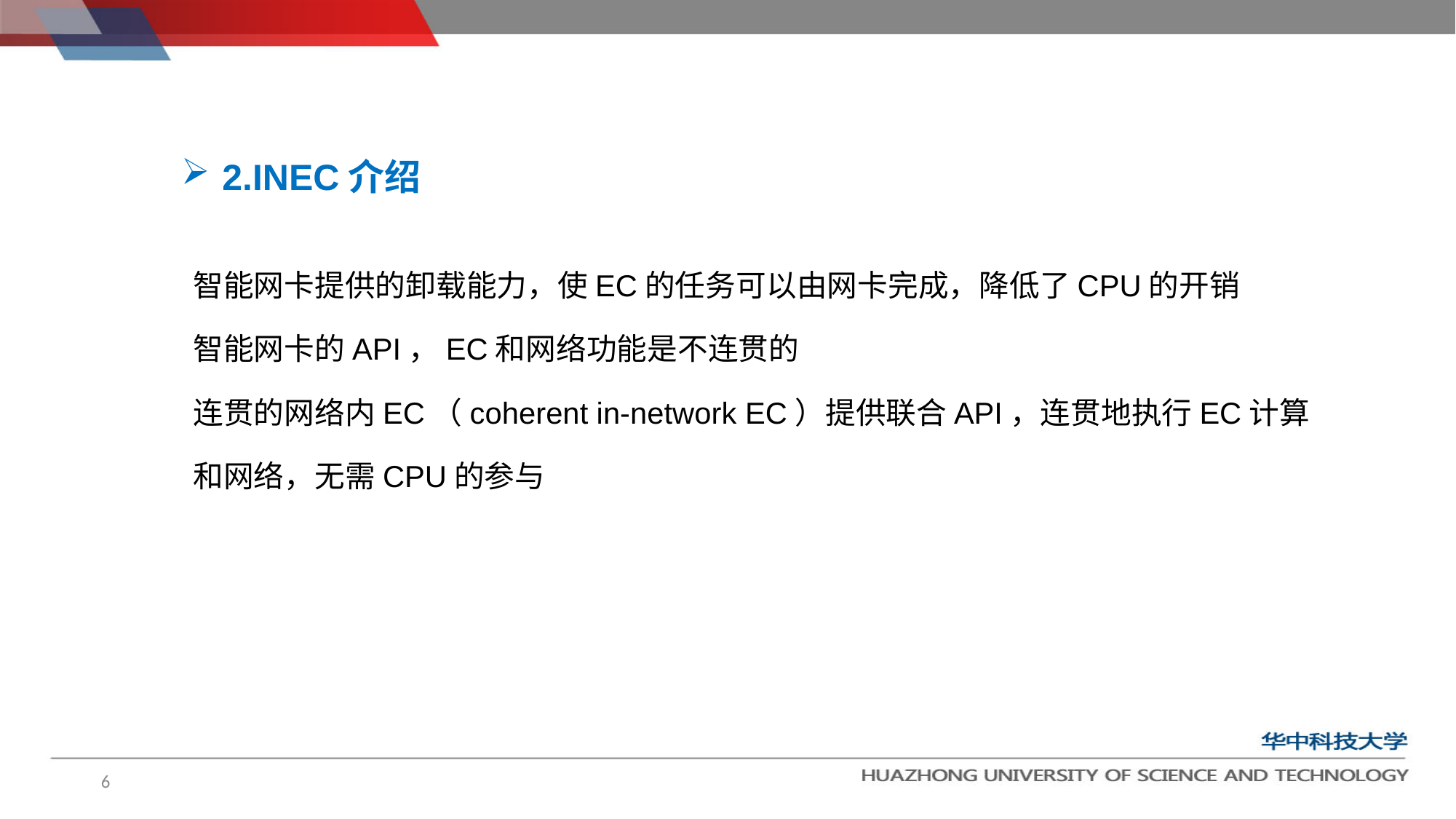

2.INEC介绍
智能网卡提供的卸载能力，使EC的任务可以由网卡完成，降低了CPU的开销
智能网卡的API，EC和网络功能是不连贯的
连贯的网络内EC（coherent in-network EC）提供联合API，连贯地执行EC计算和网络，无需CPU的参与

6